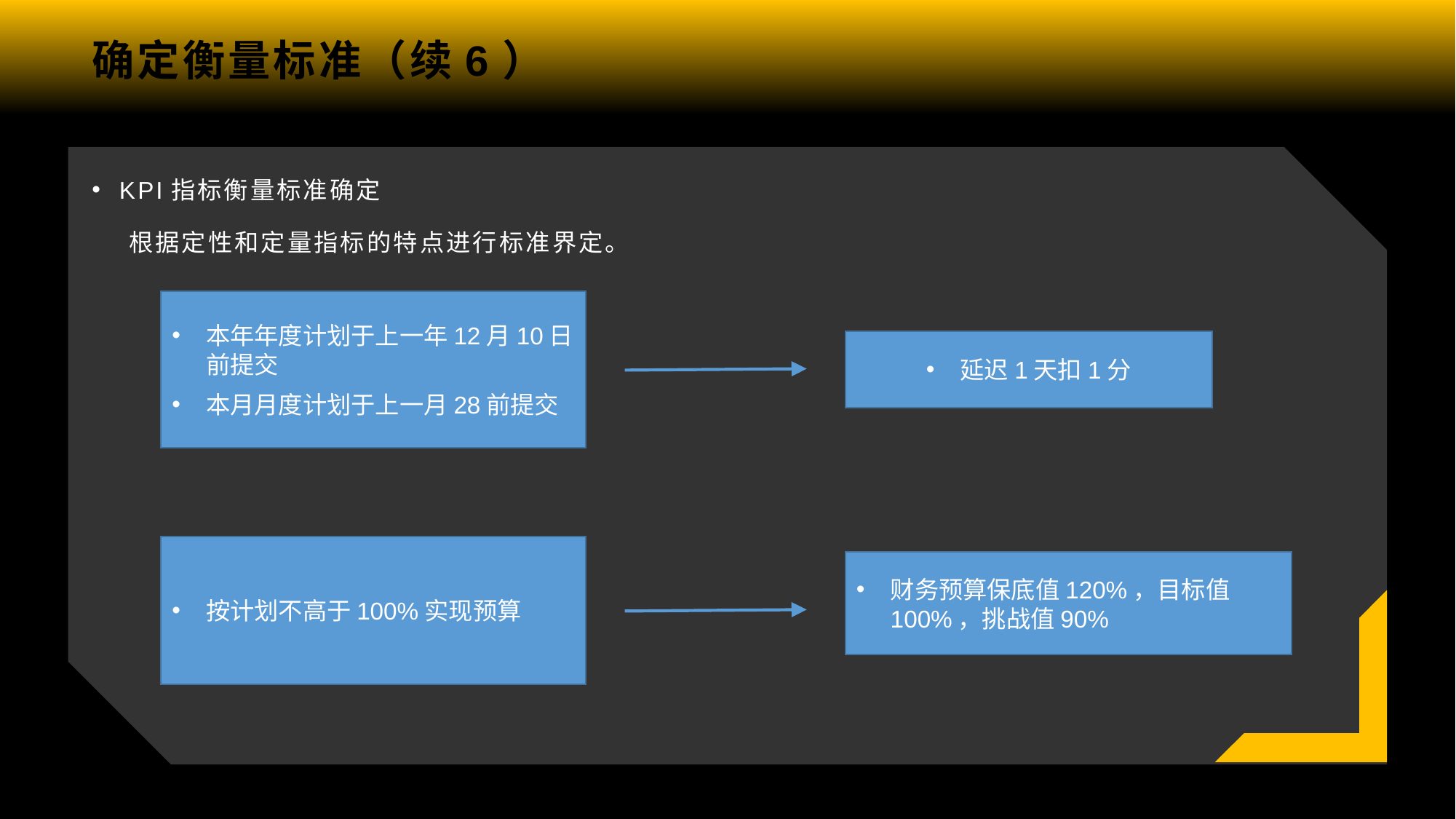

# 确定衡量标准（续6）

KPI指标衡量标准确定
    根据定性和定量指标的特点进行标准界定。
本年年度计划于上一年12月10日前提交

本月月度计划于上一月28前提交
延迟1天扣1分
按计划不高于100%实现预算
财务预算保底值120%，目标值100%，挑战值90%